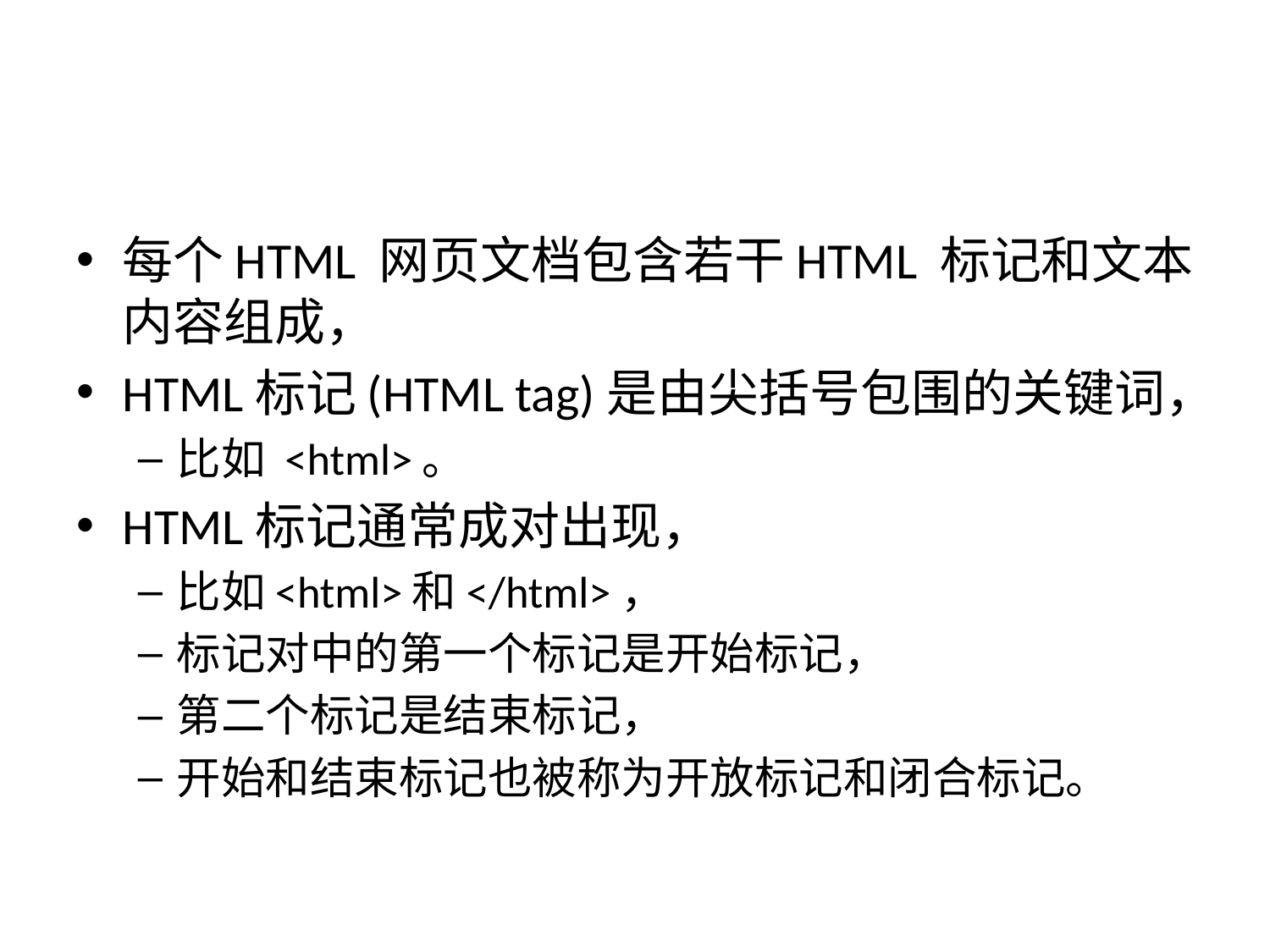

#
每个HTML 网页文档包含若干HTML 标记和文本内容组成，
HTML标记(HTML tag)是由尖括号包围的关键词，
比如 <html>。
HTML标记通常成对出现，
比如<html>和</html>，
标记对中的第一个标记是开始标记，
第二个标记是结束标记，
开始和结束标记也被称为开放标记和闭合标记。